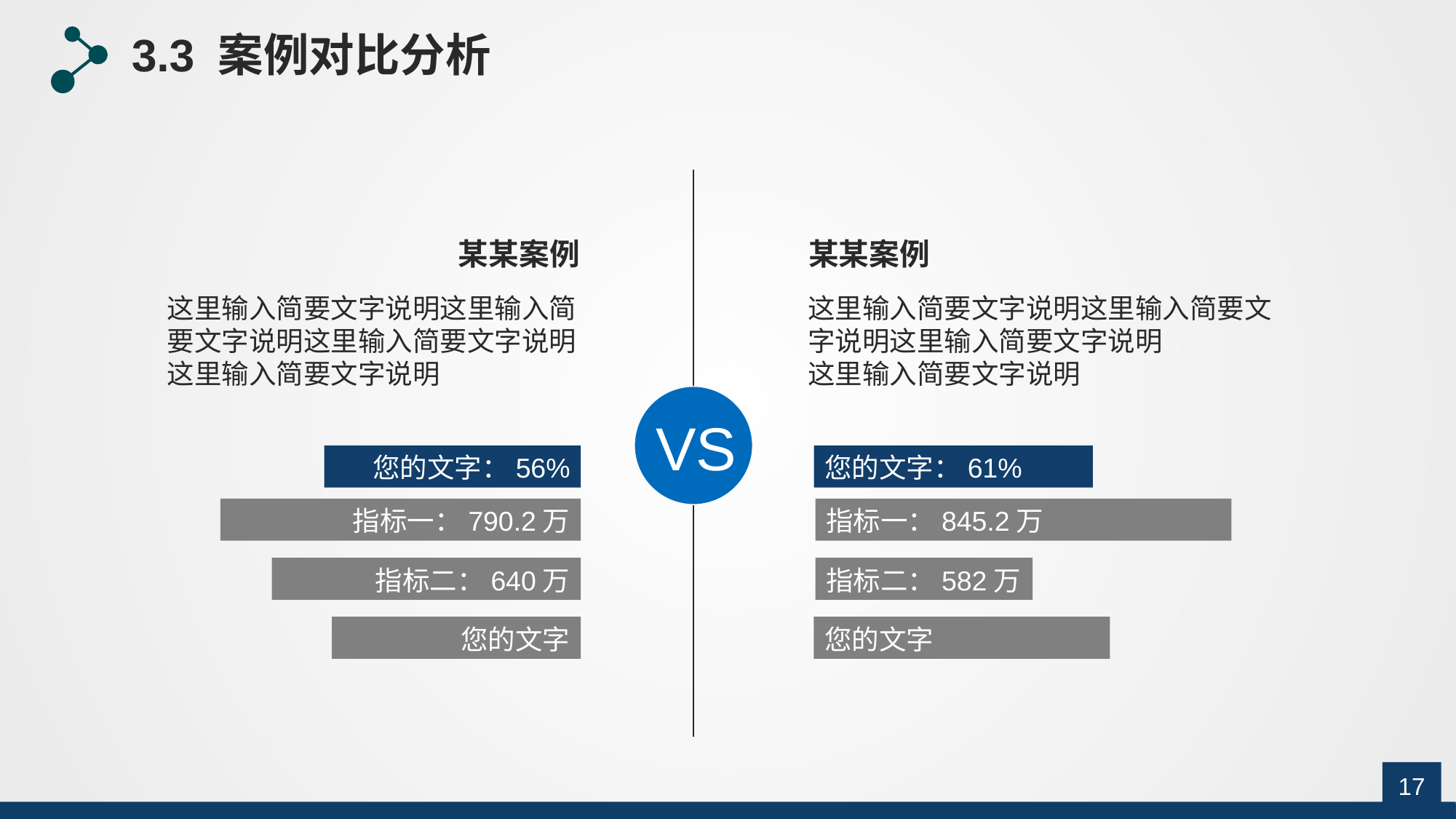

3.3 案例对比分析

某某案例
某某案例
这里输入简要文字说明这里输入简要文字说明这里输入简要文字说明
这里输入简要文字说明
这里输入简要文字说明这里输入简要文字说明这里输入简要文字说明
这里输入简要文字说明

VS
您的文字：56%
您的文字：61%

指标一：790.2万
指标一：845.2万

指标二：640万
指标二：582万

您的文字
您的文字